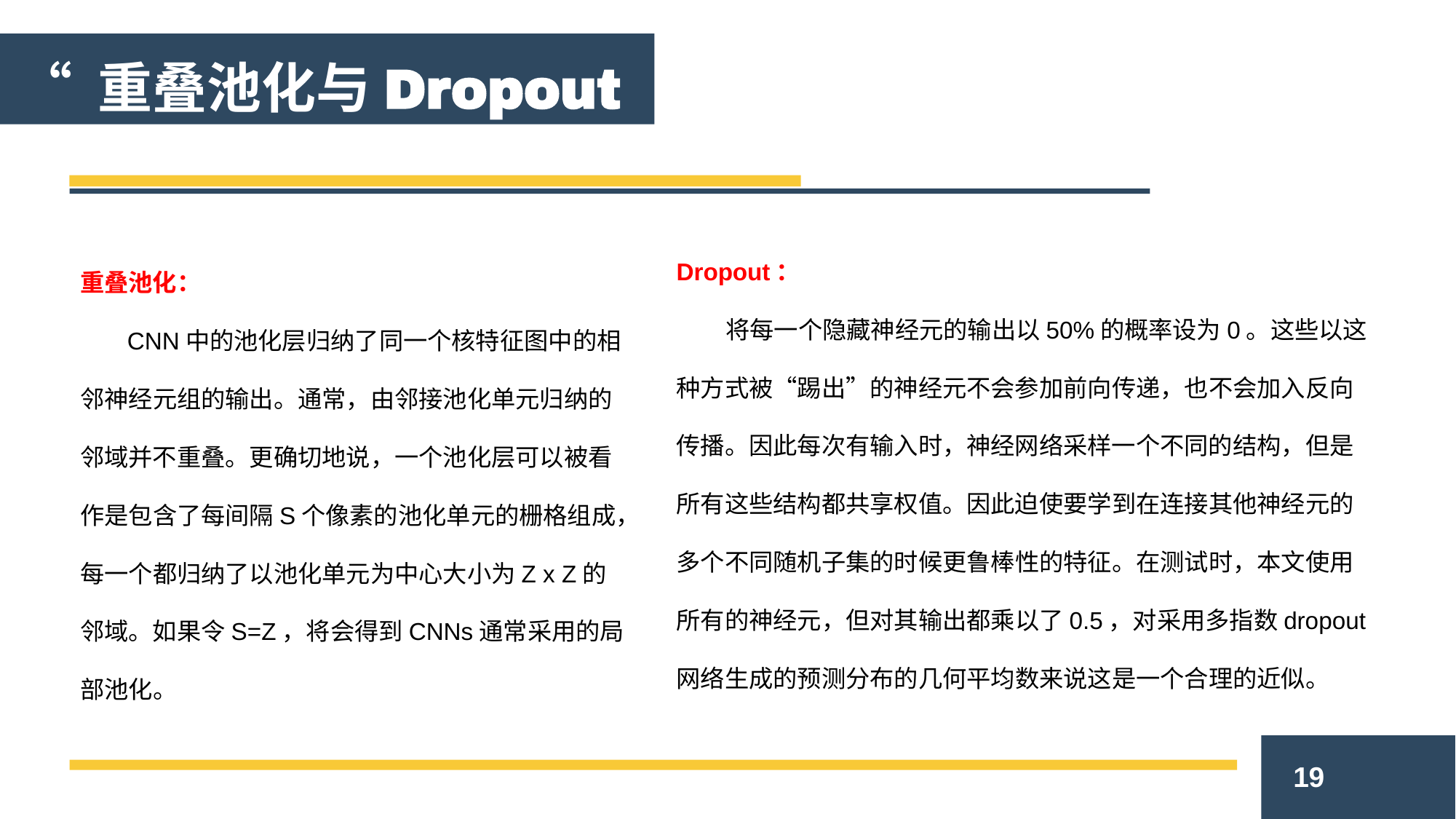

“ 重叠池化与Dropout

Dropout：
        将每一个隐藏神经元的输出以50%的概率设为0。这些以这种方式被“踢出”的神经元不会参加前向传递，也不会加入反向传播。因此每次有输入时，神经网络采样一个不同的结构，但是所有这些结构都共享权值。因此迫使要学到在连接其他神经元的多个不同随机子集的时候更鲁棒性的特征。在测试时，本文使用所有的神经元，但对其输出都乘以了0.5，对采用多指数dropout网络生成的预测分布的几何平均数来说这是一个合理的近似。

重叠池化：
       CNN中的池化层归纳了同一个核特征图中的相邻神经元组的输出。通常，由邻接池化单元归纳的邻域并不重叠。更确切地说，一个池化层可以被看作是包含了每间隔S个像素的池化单元的栅格组成，每一个都归纳了以池化单元为中心大小为Z x Z的邻域。如果令S=Z，将会得到CNNs通常采用的局部池化。

19